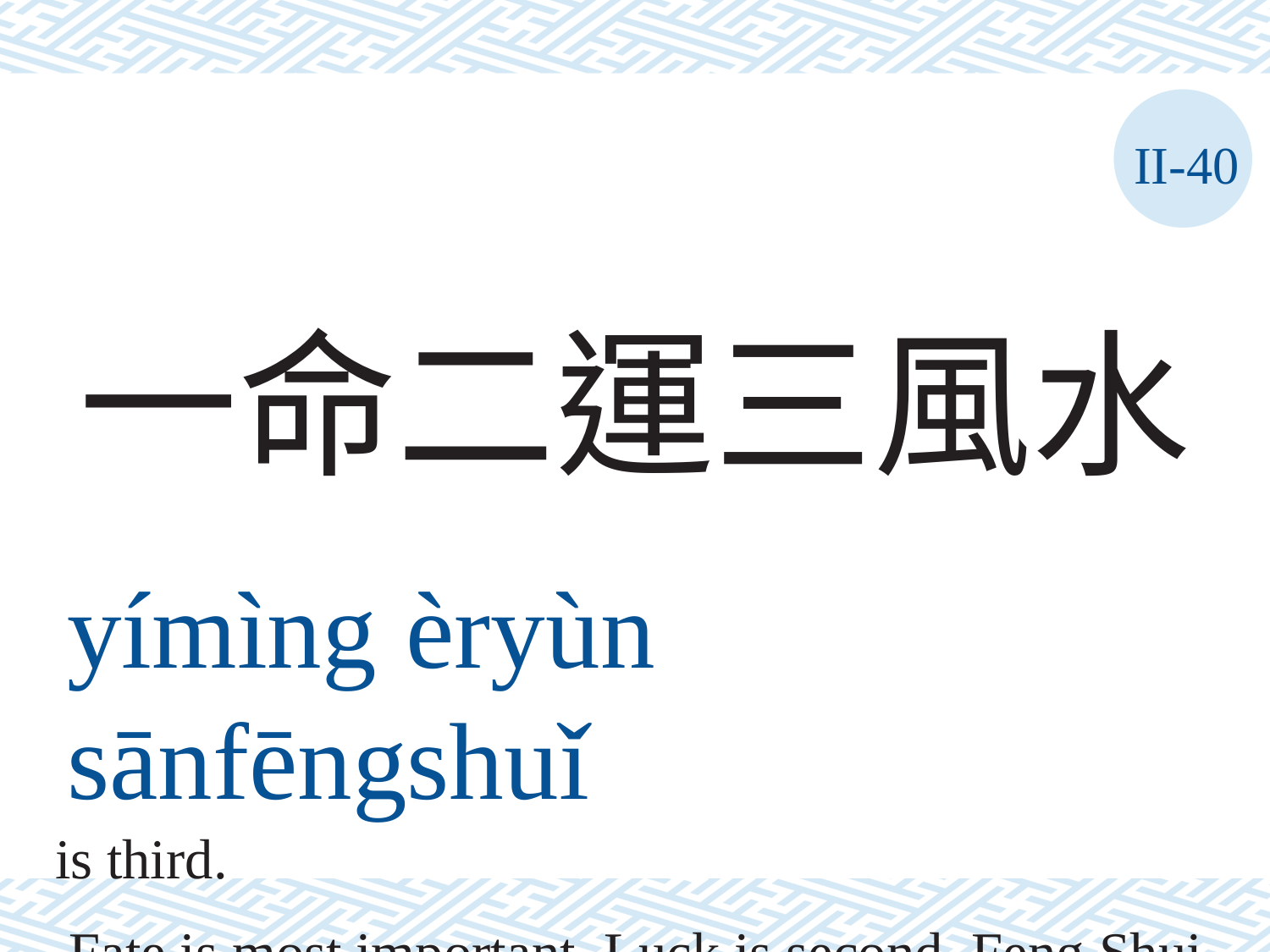

II-40
一命二運三風水
yímìng	èryùn	sānfēngshuǐ
Fate is most important. Luck is second. Feng Shui
is third.